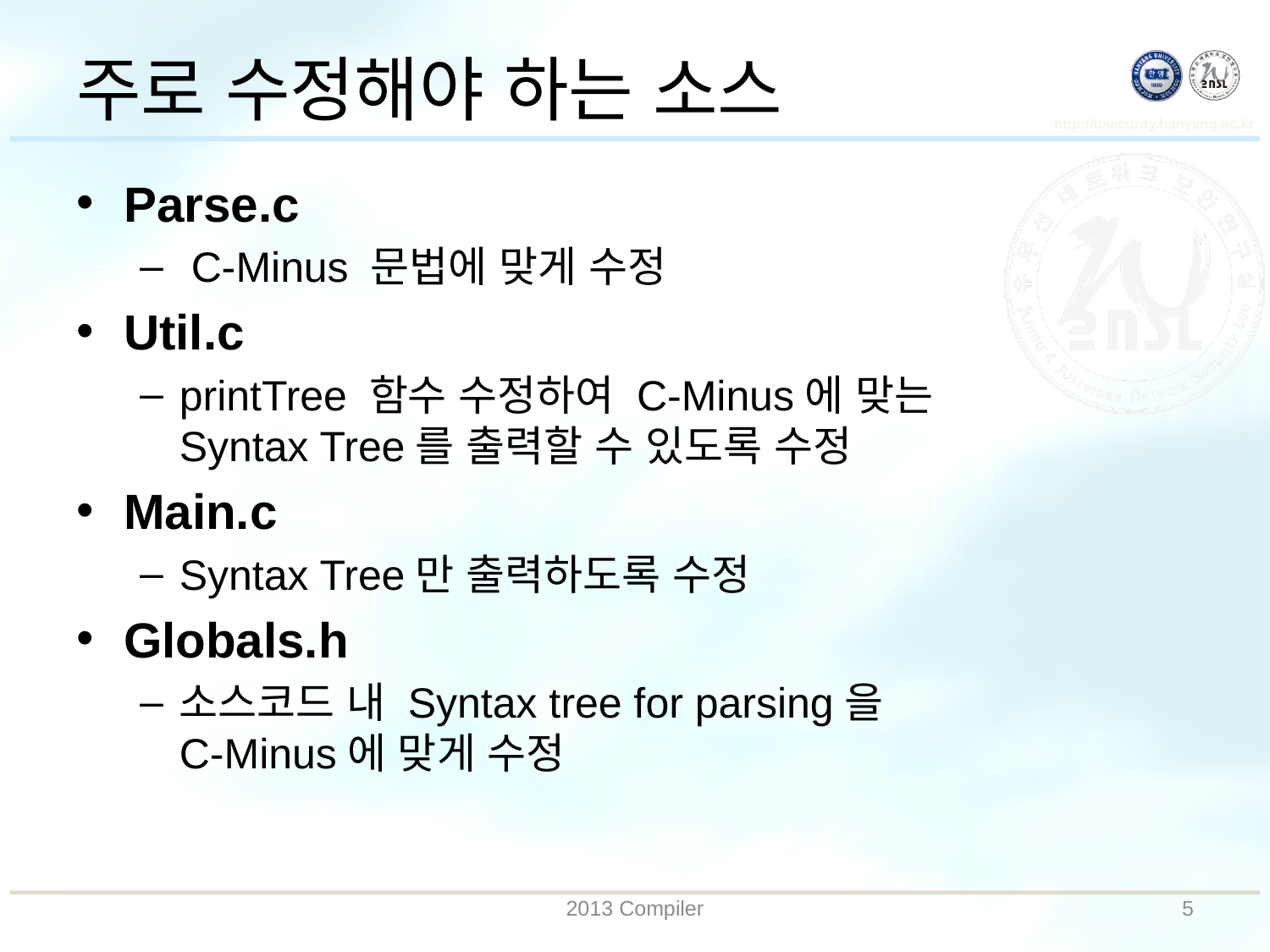

# 주로 수정해야 하는 소스
Parse.c
 C-Minus 문법에 맞게 수정
Util.c
printTree 함수 수정하여 C-Minus에 맞는
Syntax Tree를 출력할 수 있도록 수정
Main.c
Syntax Tree만 출력하도록 수정
Globals.h
소스코드 내 Syntax tree for parsing을
C-Minus에 맞게 수정
2013 Compiler
5